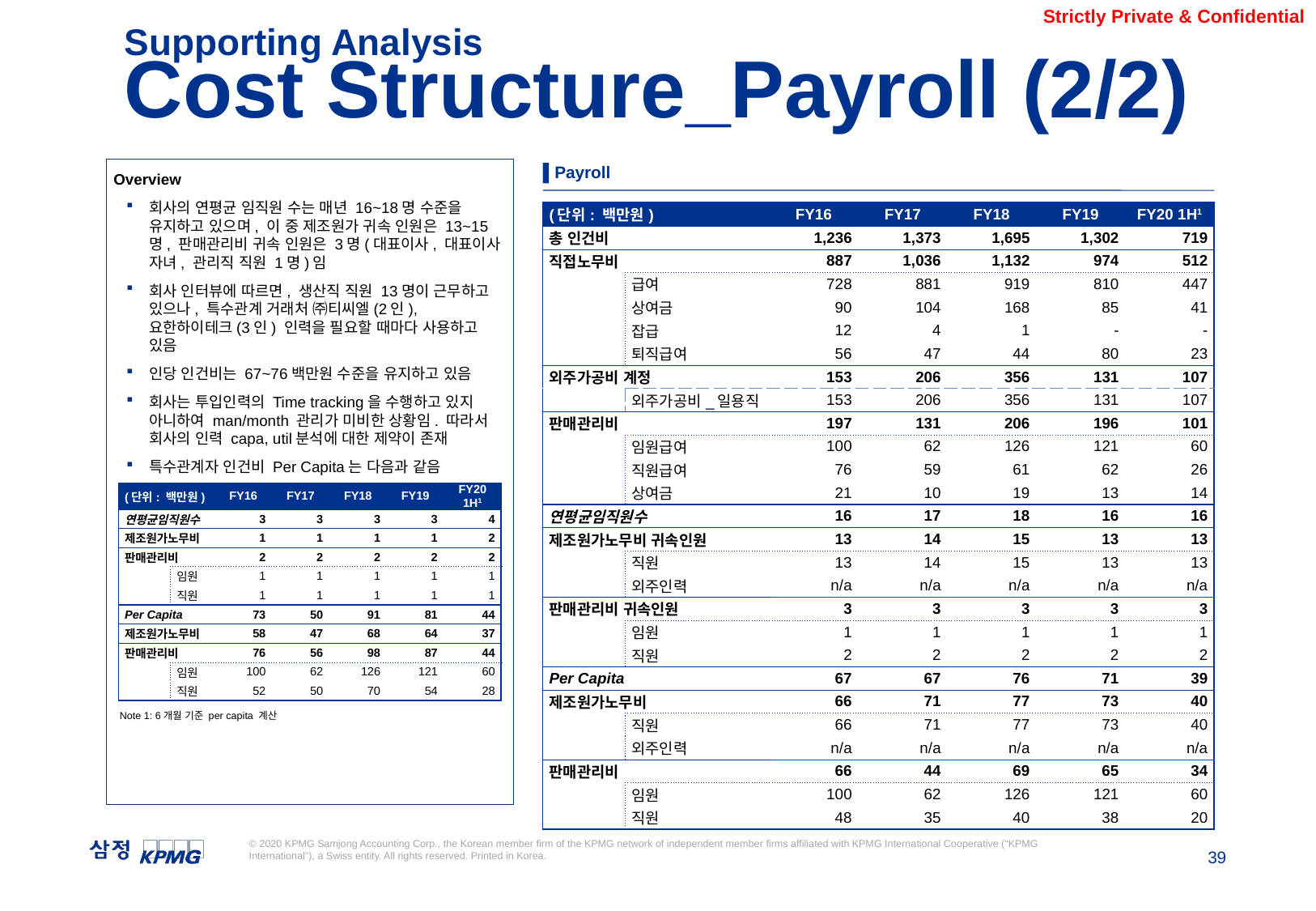

Supporting Analysis
Cost Structure_Payroll (2/2)
▌Payroll

Overview
회사의 연평균 임직원 수는 매년 16~18명 수준을 유지하고 있으며, 이 중 제조원가 귀속 인원은 13~15명, 판매관리비 귀속 인원은 3명(대표이사, 대표이사 자녀, 관리직 직원 1명)임
회사 인터뷰에 따르면, 생산직 직원 13명이 근무하고 있으나, 특수관계 거래처 ㈜티씨엘(2인), 요한하이테크(3인) 인력을 필요할 때마다 사용하고 있음
인당 인건비는 67~76백만원 수준을 유지하고 있음
회사는 투입인력의 Time tracking을 수행하고 있지 아니하여 man/month 관리가 미비한 상황임. 따라서 회사의 인력 capa, util분석에 대한 제약이 존재
특수관계자 인건비 Per Capita는 다음과 같음

| (단위: 백만원) |  | FY16 | FY17 | FY18 | FY19 | FY20 1H1 |
| --- | --- | --- | --- | --- | --- | --- |
| 총 인건비 |  | 1,236 | 1,373 | 1,695 | 1,302 | 719 |
| 직접노무비 |  | 887 | 1,036 | 1,132 | 974 | 512 |
|  | 급여 | 728 | 881 | 919 | 810 | 447 |
|  | 상여금 | 90 | 104 | 168 | 85 | 41 |
|  | 잡급 | 12 | 4 | 1 | - | - |
|  | 퇴직급여 | 56 | 47 | 44 | 80 | 23 |
| 외주가공비 계정 |  | 153 | 206 | 356 | 131 | 107 |
|  | 외주가공비\_일용직 | 153 | 206 | 356 | 131 | 107 |
| 판매관리비 |  | 197 | 131 | 206 | 196 | 101 |
|  | 임원급여 | 100 | 62 | 126 | 121 | 60 |
|  | 직원급여 | 76 | 59 | 61 | 62 | 26 |
|  | 상여금 | 21 | 10 | 19 | 13 | 14 |
| 연평균임직원수 |  | 16 | 17 | 18 | 16 | 16 |
| 제조원가노무비 귀속인원 |  | 13 | 14 | 15 | 13 | 13 |
|  | 직원 | 13 | 14 | 15 | 13 | 13 |
|  | 외주인력 | n/a | n/a | n/a | n/a | n/a |
| 판매관리비 귀속인원 |  | 3 | 3 | 3 | 3 | 3 |
|  | 임원 | 1 | 1 | 1 | 1 | 1 |
|  | 직원 | 2 | 2 | 2 | 2 | 2 |
| Per Capita |  | 67 | 67 | 76 | 71 | 39 |
| 제조원가노무비 |  | 66 | 71 | 77 | 73 | 40 |
|  | 직원 | 66 | 71 | 77 | 73 | 40 |
|  | 외주인력 | n/a | n/a | n/a | n/a | n/a |
| 판매관리비 |  | 66 | 44 | 69 | 65 | 34 |
|  | 임원 | 100 | 62 | 126 | 121 | 60 |
|  | 직원 | 48 | 35 | 40 | 38 | 20 |
| (단위: 백만원) |  | FY16 | FY17 | FY18 | FY19 | FY20 1H1 |
| --- | --- | --- | --- | --- | --- | --- |
| 연평균임직원수 |  | 3 | 3 | 3 | 3 | 4 |
| 제조원가노무비 |  | 1 | 1 | 1 | 1 | 2 |
| 판매관리비 |  | 2 | 2 | 2 | 2 | 2 |
|  | 임원 | 1 | 1 | 1 | 1 | 1 |
|  | 직원 | 1 | 1 | 1 | 1 | 1 |
| Per Capita |  | 73 | 50 | 91 | 81 | 44 |
| 제조원가노무비 |  | 58 | 47 | 68 | 64 | 37 |
| 판매관리비 |  | 76 | 56 | 98 | 87 | 44 |
|  | 임원 | 100 | 62 | 126 | 121 | 60 |
|  | 직원 | 52 | 50 | 70 | 54 | 28 |
Note 1: 6개월 기준 per capita 계산